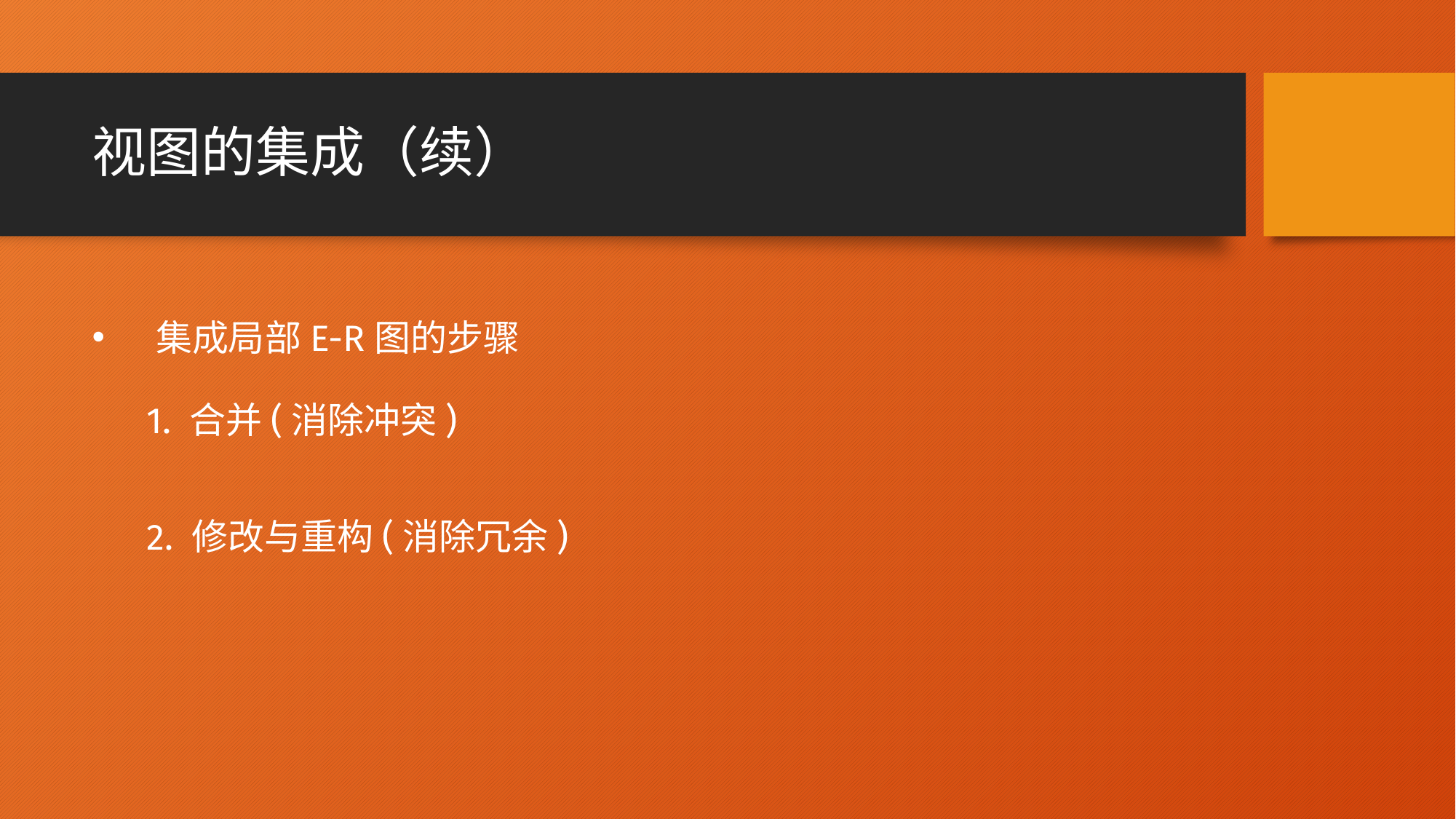

# 视图的集成（续）
集成局部E-R图的步骤
1. 合并(消除冲突)

2. 修改与重构(消除冗余)